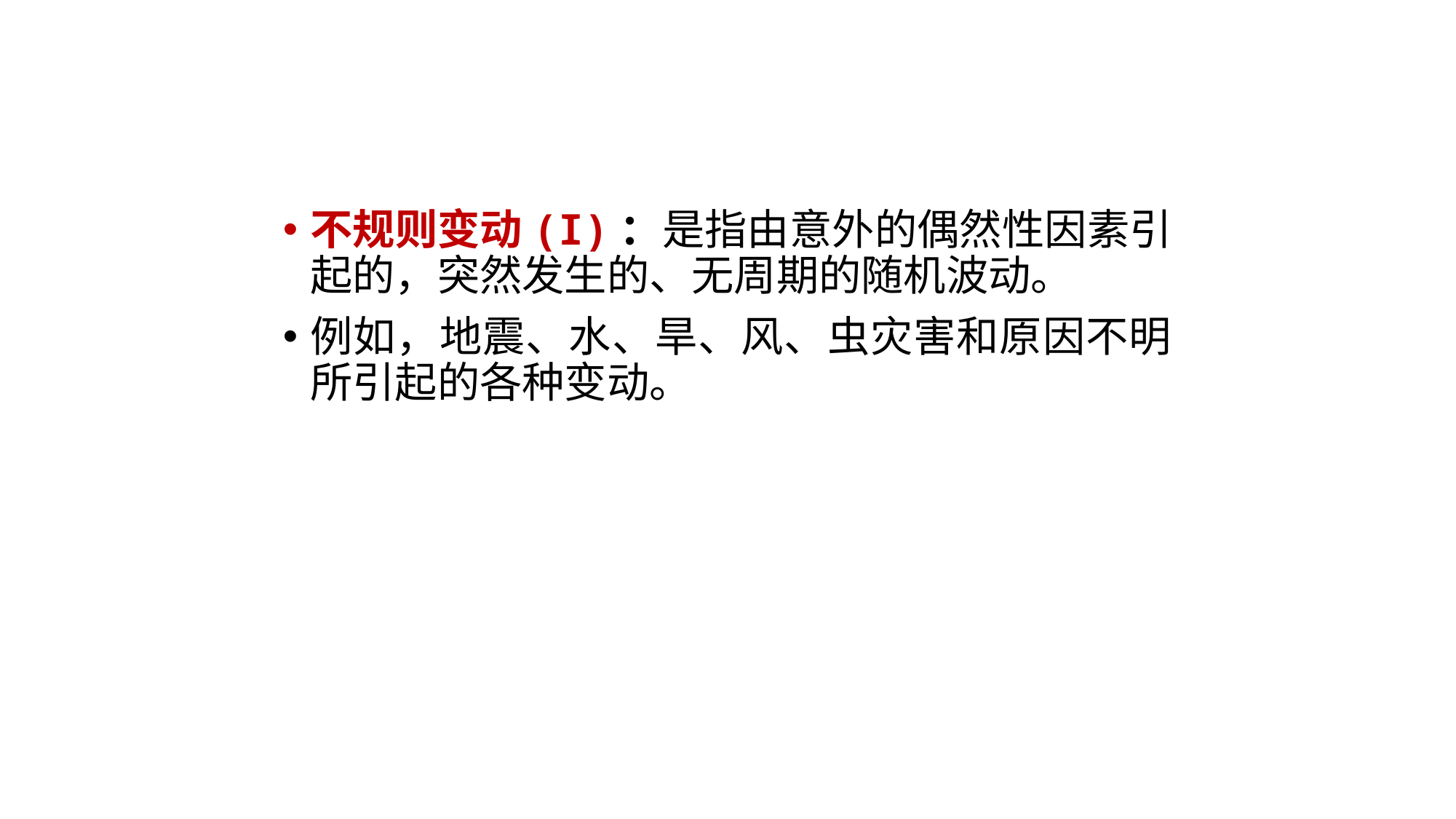

不规则变动(I)：是指由意外的偶然性因素引起的，突然发生的、无周期的随机波动。
例如，地震、水、旱、风、虫灾害和原因不明所引起的各种变动。